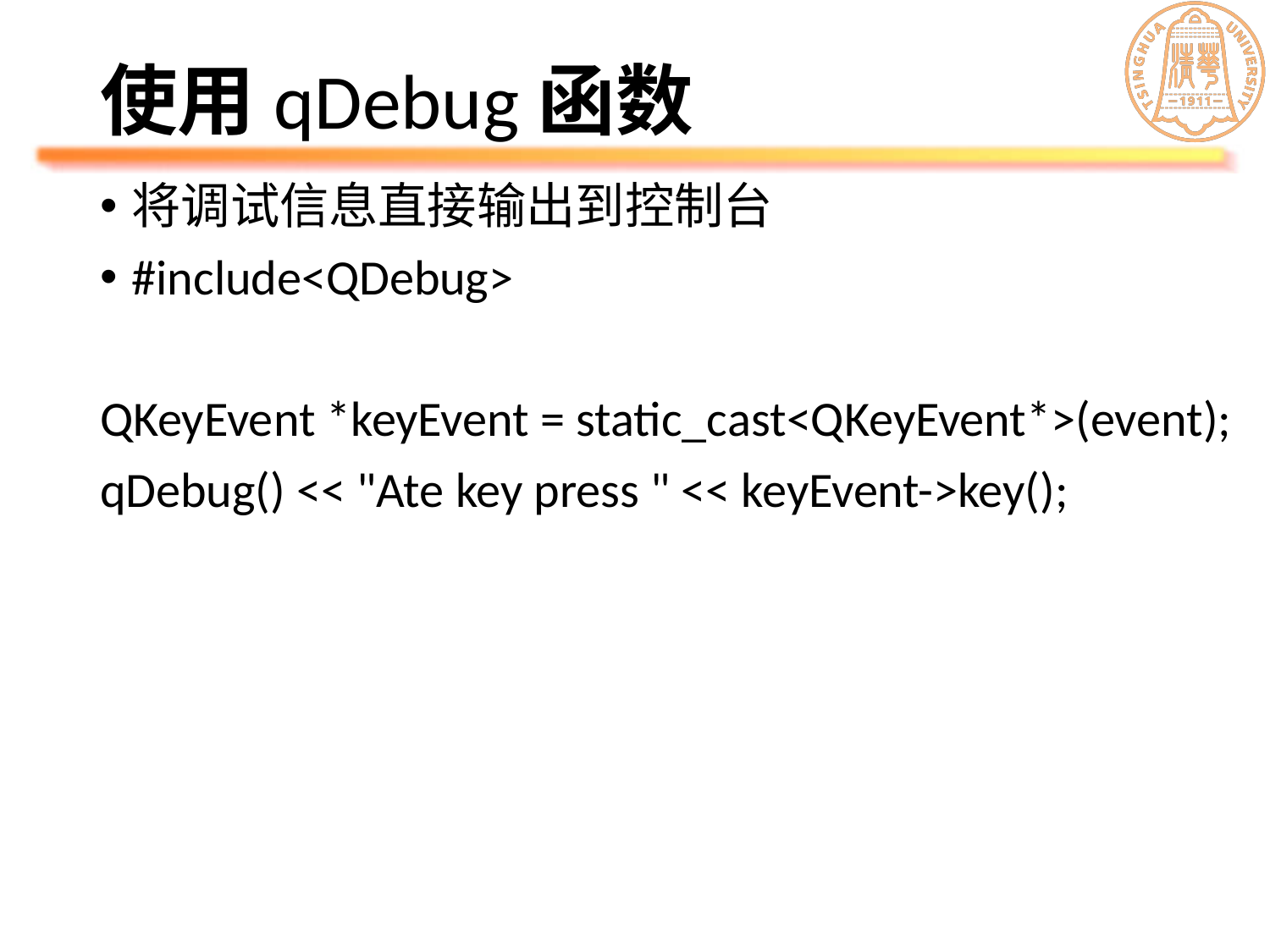

# 使用qDebug函数
将调试信息直接输出到控制台
#include<QDebug>

QKeyEvent *keyEvent = static_cast<QKeyEvent*>(event);
qDebug() << "Ate key press " << keyEvent->key();